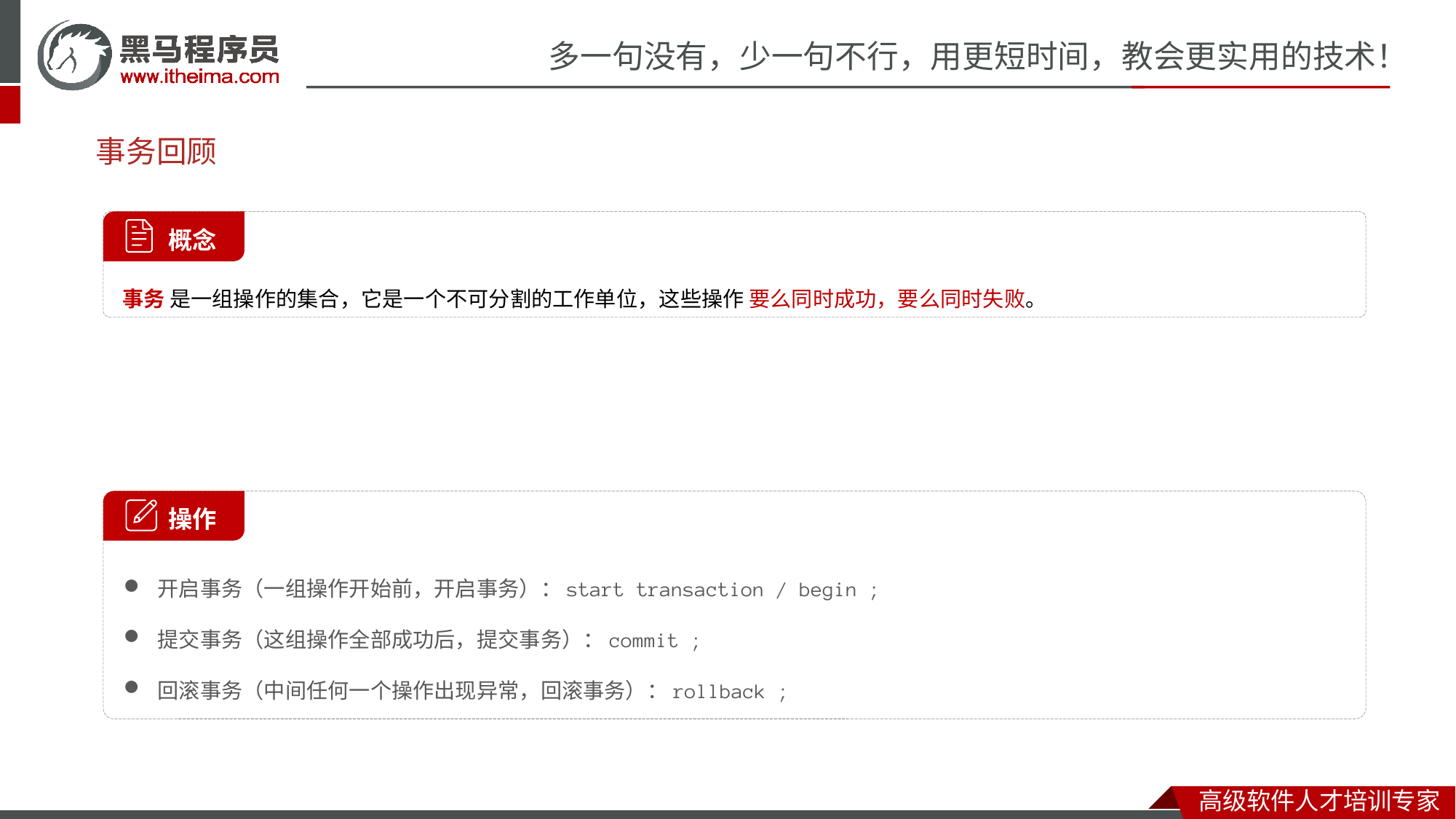

# 事务回顾
事务 是一组操作的集合，它是一个不可分割的工作单位，这些操作 要么同时成功，要么同时失败。
        概念

开启事务（一组操作开始前，开启事务）：start transaction / begin ;
提交事务（这组操作全部成功后，提交事务）：commit ;
回滚事务（中间任何一个操作出现异常，回滚事务）：rollback ;
        操作